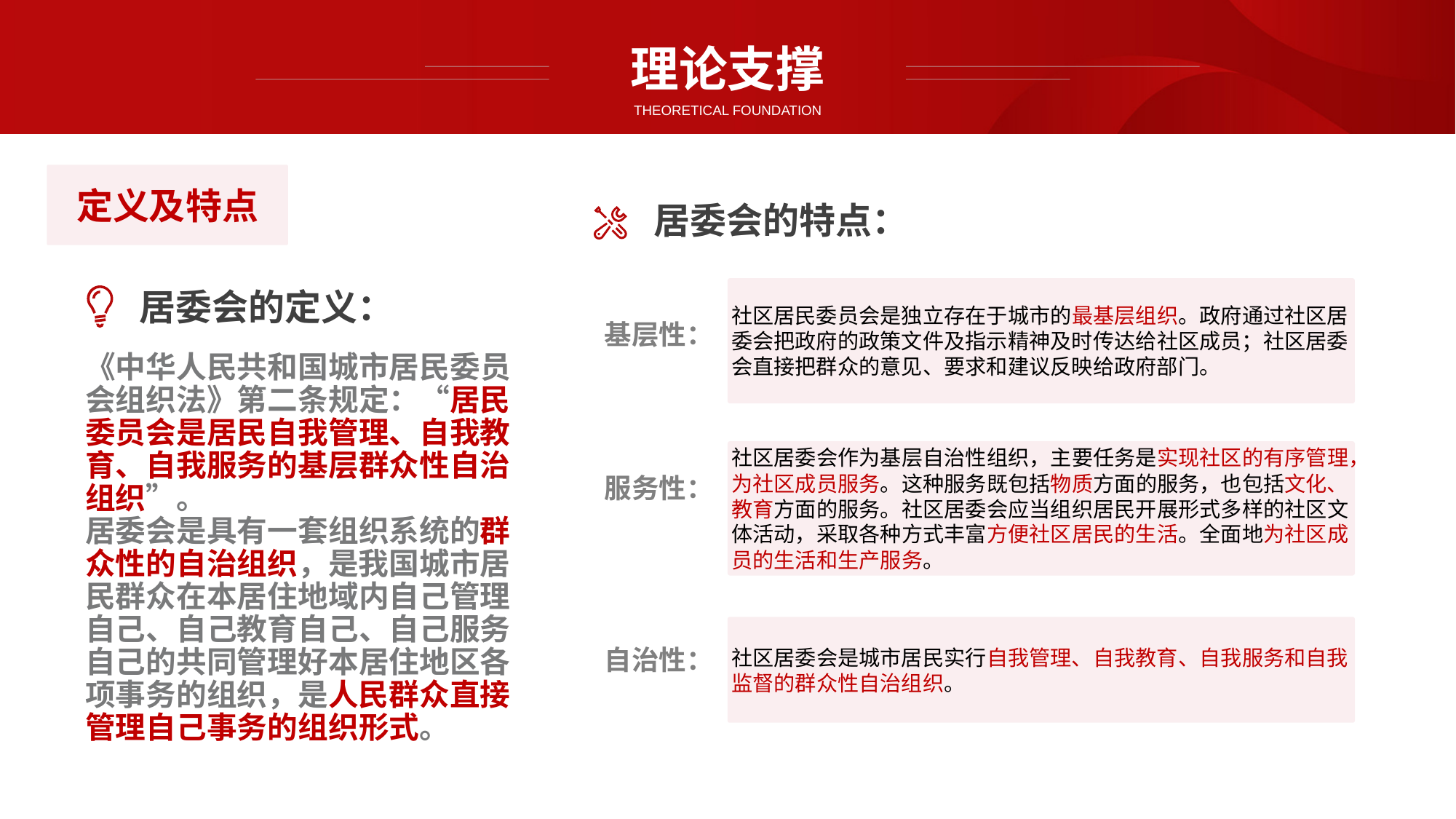

理论支撑
THEORETICAL FOUNDATION
定义及特点
居委会的特点：

社区居民委员会是独立存在于城市的最基层组织。政府通过社区居委会把政府的政策文件及指示精神及时传达给社区成员；社区居委会直接把群众的意见、要求和建议反映给政府部门。
居委会的定义：

基层性：
《中华人民共和国城市居民委员会组织法》第二条规定：“居民委员会是居民自我管理、自我教育、自我服务的基层群众性自治组织”。
居委会是具有一套组织系统的群众性的自治组织，是我国城市居民群众在本居住地域内自己管理自己、自己教育自己、自己服务自己的共同管理好本居住地区各项事务的组织，是人民群众直接管理自己事务的组织形式。
社区居委会作为基层自治性组织，主要任务是实现社区的有序管理，为社区成员服务。这种服务既包括物质方面的服务，也包括文化、教育方面的服务。社区居委会应当组织居民开展形式多样的社区文体活动，采取各种方式丰富方便社区居民的生活。全面地为社区成员的生活和生产服务。
服务性：
社区居委会是城市居民实行自我管理、自我教育、自我服务和自我监督的群众性自治组织。
自治性：